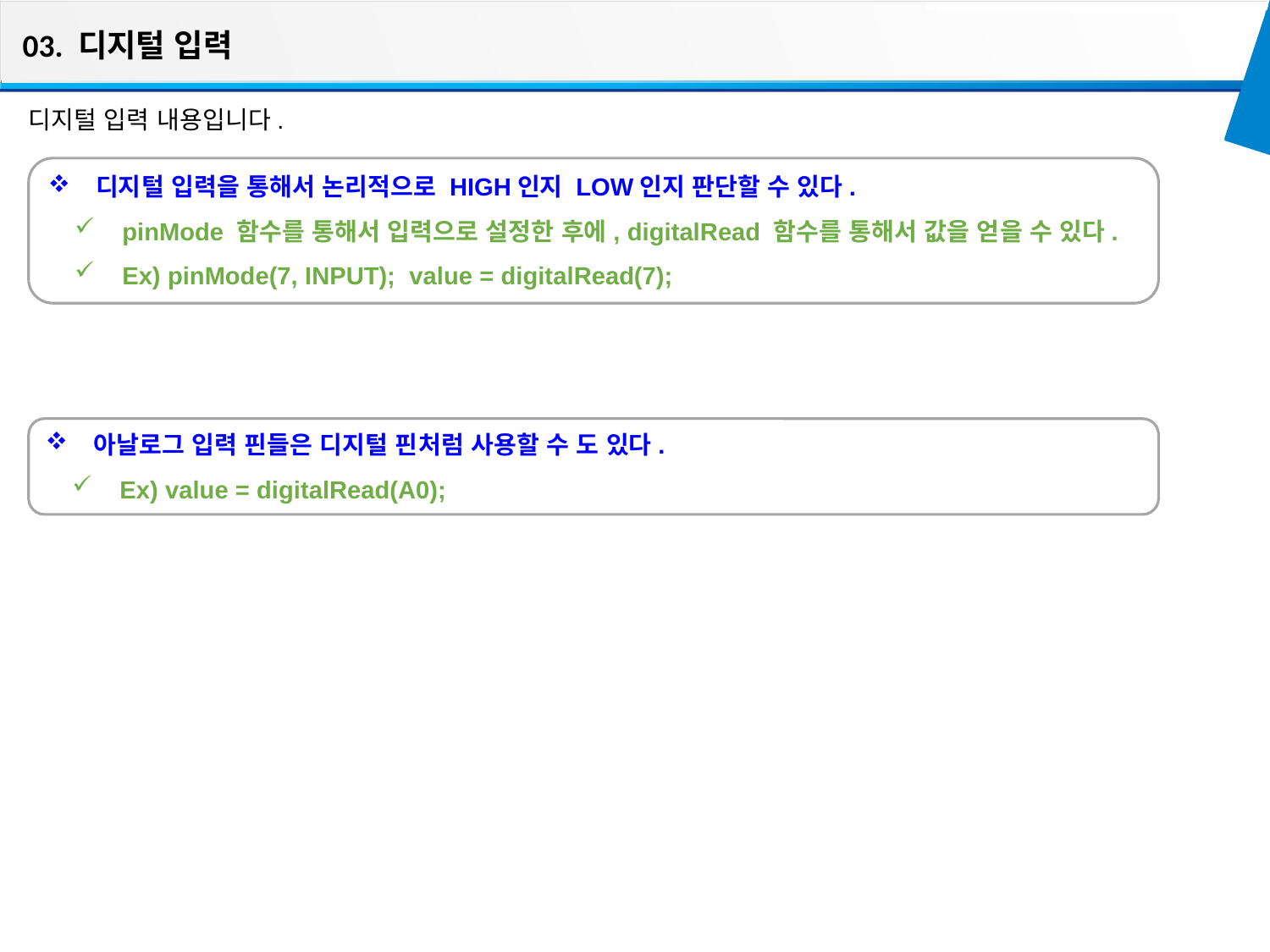

03. 디지털 입력

디지털 입력 내용입니다.
디지털 입력을 통해서 논리적으로 HIGH인지 LOW인지 판단할 수 있다.
pinMode 함수를 통해서 입력으로 설정한 후에, digitalRead 함수를 통해서 값을 얻을 수 있다.
Ex) pinMode(7, INPUT);  value = digitalRead(7);
아날로그 입력 핀들은 디지털 핀처럼 사용할 수 도 있다.
Ex) value = digitalRead(A0);